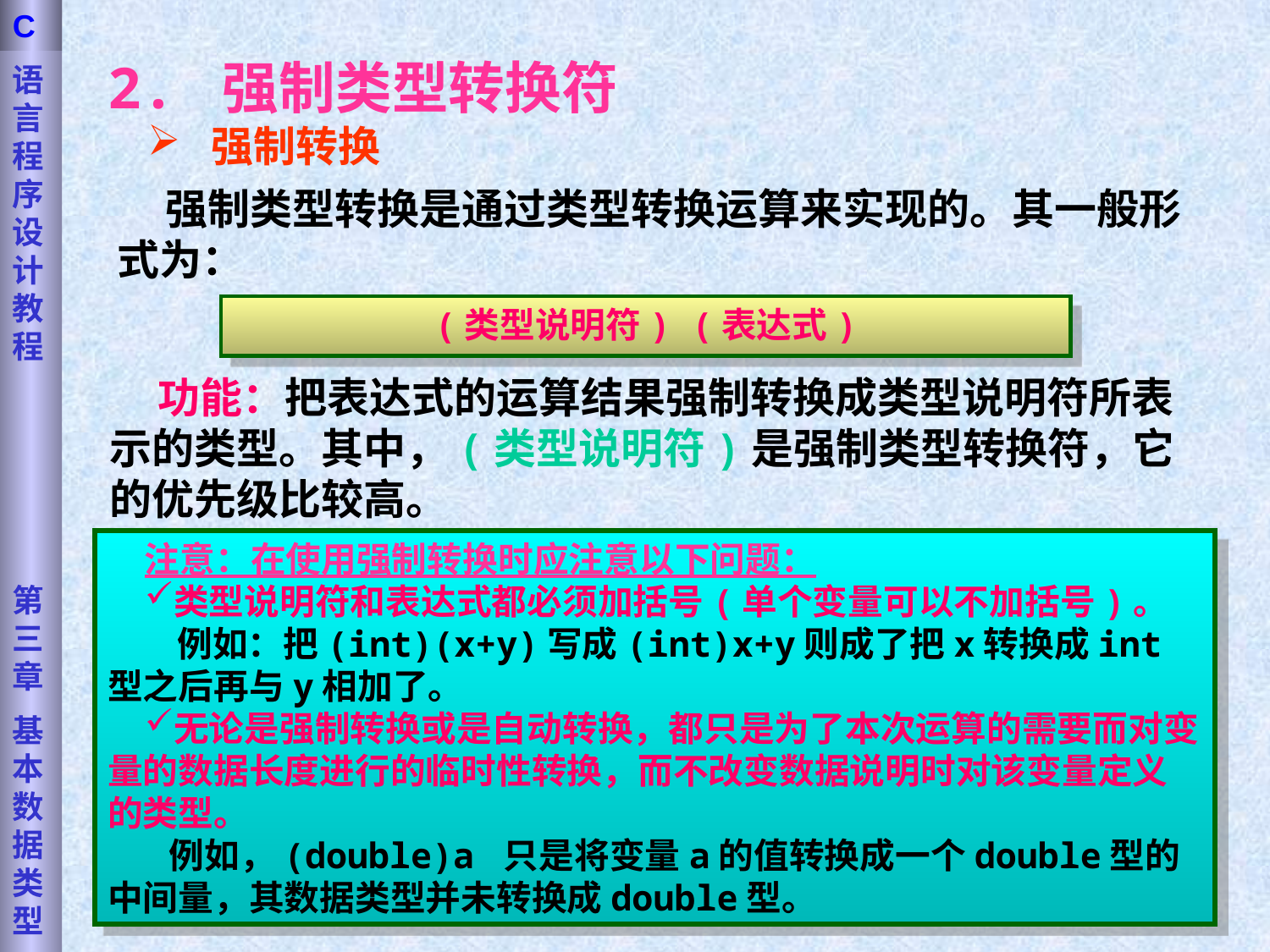

语言程序设计教程

第三章
基本数据类型
C
2. 强制类型转换符
强制转换
    强制类型转换是通过类型转换运算来实现的。其一般形式为：
(类型说明符) (表达式)
    功能：把表达式的运算结果强制转换成类型说明符所表示的类型。其中，(类型说明符)是强制类型转换符，它的优先级比较高。
注意：在使用强制转换时应注意以下问题：
类型说明符和表达式都必须加括号(单个变量可以不加括号)。
   例如：把(int)(x+y)写成(int)x+y则成了把x转换成int型之后再与y相加了。
无论是强制转换或是自动转换，都只是为了本次运算的需要而对变量的数据长度进行的临时性转换，而不改变数据说明时对该变量定义的类型。
  例如，(double)a 只是将变量a的值转换成一个double型的中间量，其数据类型并未转换成double型。
例：
 float x = 3.5, y = 2.1, z;
 int a;
 a = (int)(x+y);         //结果为5
 z = (int)x+y;           //结果为5.100000
 z = (double)(3/2);   //结果为1.000000
 a = (int)3.6;            //结果为3
精度损失问题

较高类型向较低类型转换时可能发生